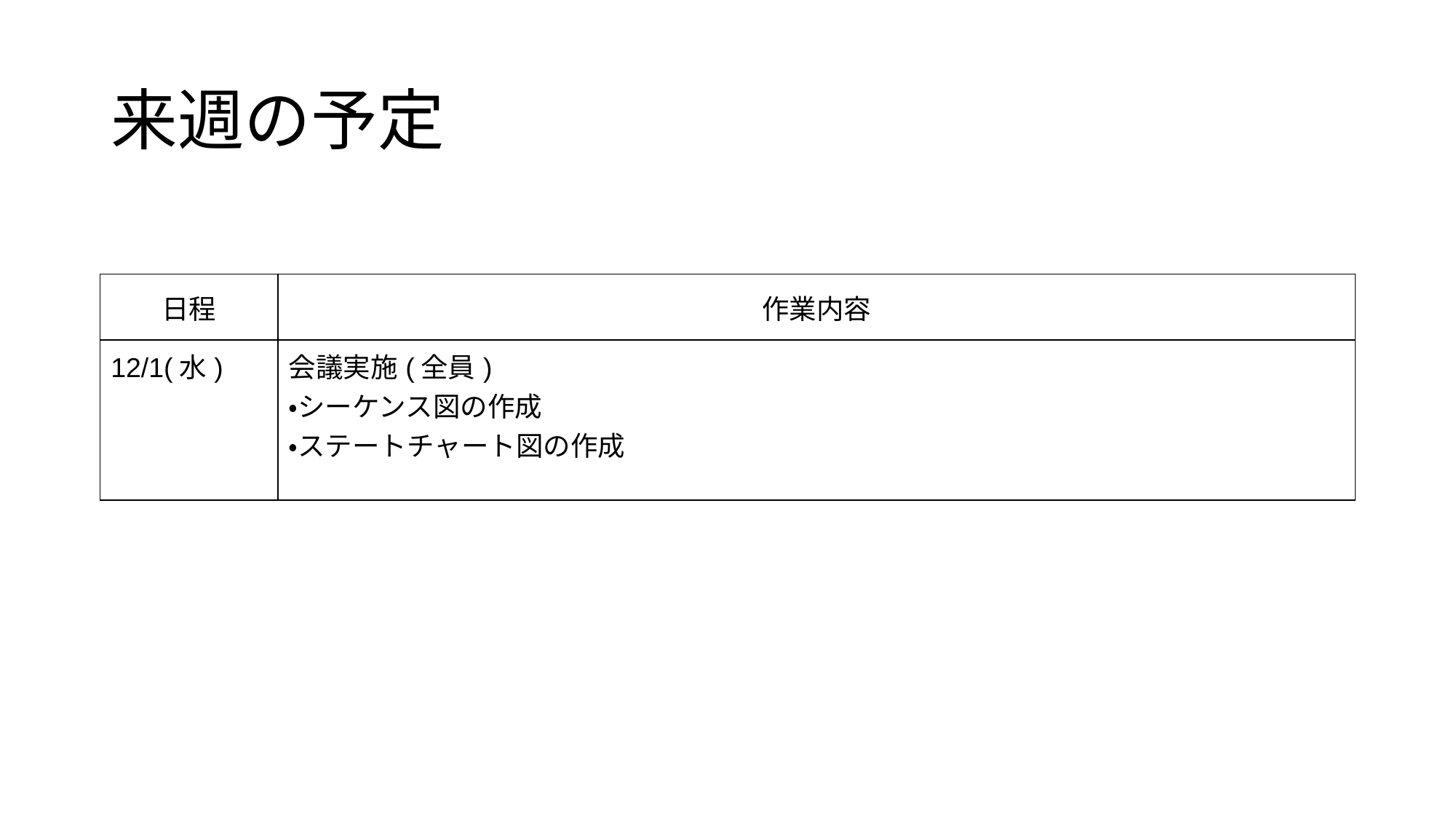

# 来週の予定
| 日程 | 作業内容 |
| --- | --- |
| 12/1(水) | 会議実施(全員) ・シーケンス図の作成 ・ステートチャート図の作成 |